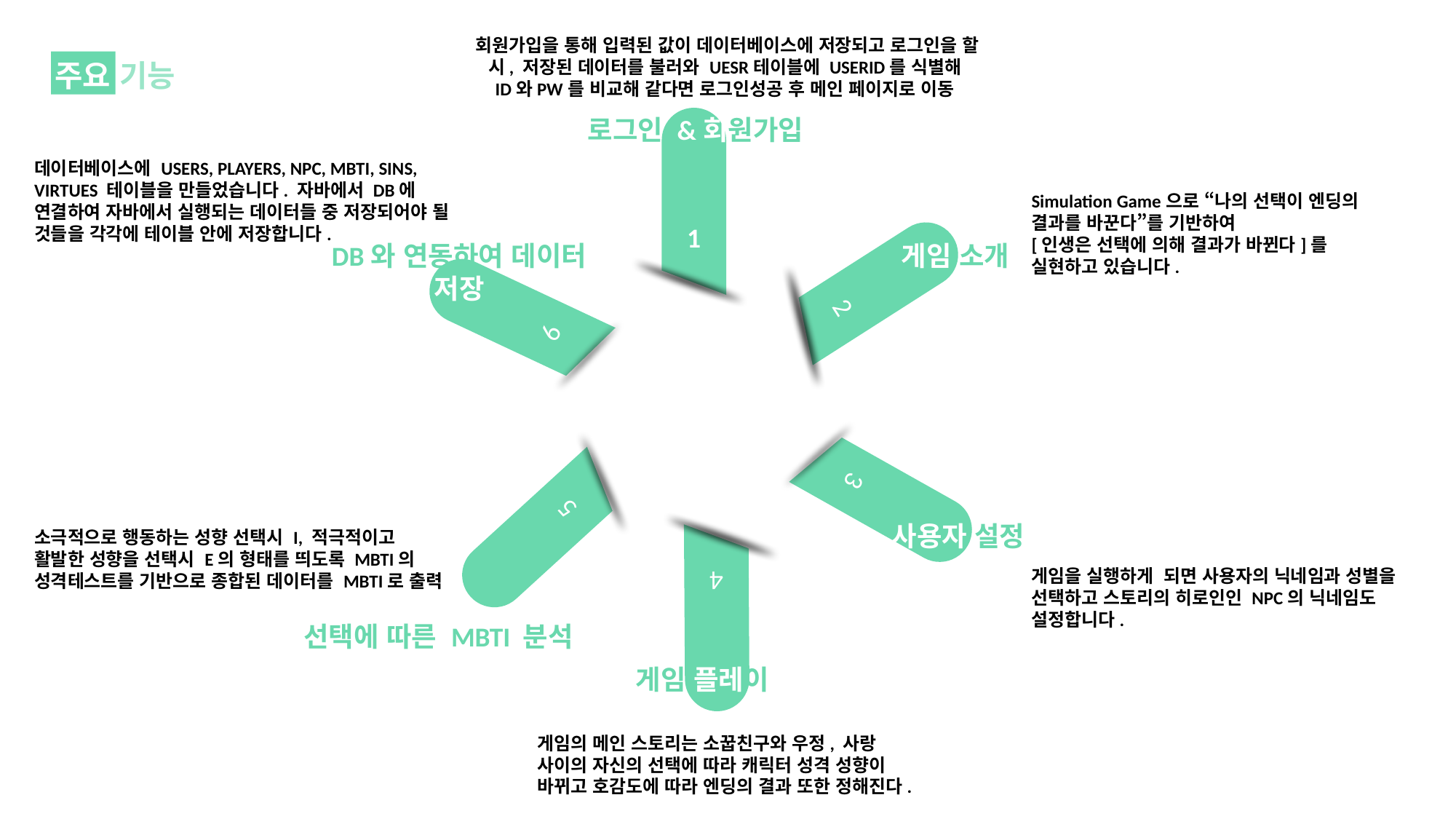

회원가입을 통해 입력된 값이 데이터베이스에 저장되고 로그인을 할 시, 저장된 데이터를 불러와 UESR테이블에 USERID를 식별해
ID와PW를 비교해 같다면 로그인성공 후 메인 페이지로 이동
로그인 &회원가입
주요 기능

1

데이터베이스에 USERS, PLAYERS, NPC, MBTI, SINS, VIRTUES 테이블을 만들었습니다. 자바에서 DB에 연결하여 자바에서 실행되는 데이터들 중 저장되어야 될 것들을 각각에 테이블 안에 저장합니다.
DB와 연동하여 데이터 저장
2

Simulation Game으로 “나의 선택이 엔딩의 결과를 바꾼다”를 기반하여
[인생은 선택에 의해 결과가 바뀐다]를 실현하고 있습니다.
게임 소개
6

3

5

4

사용자 설정
게임을 실행하게  되면 사용자의 닉네임과 성별을 선택하고 스토리의 히로인인 NPC의 닉네임도 설정합니다.
소극적으로 행동하는 성향 선택시 I, 적극적이고
활발한 성향을 선택시 E의 형태를 띄도록 MBTI의
성격테스트를 기반으로 종합된 데이터를 MBTI로 출력
선택에 따른 MBTI 분석
게임 플레이
게임의 메인 스토리는 소꿉친구와 우정, 사랑 사이의 자신의 선택에 따라 캐릭터 성격 성향이 바뀌고 호감도에 따라 엔딩의 결과 또한 정해진다.